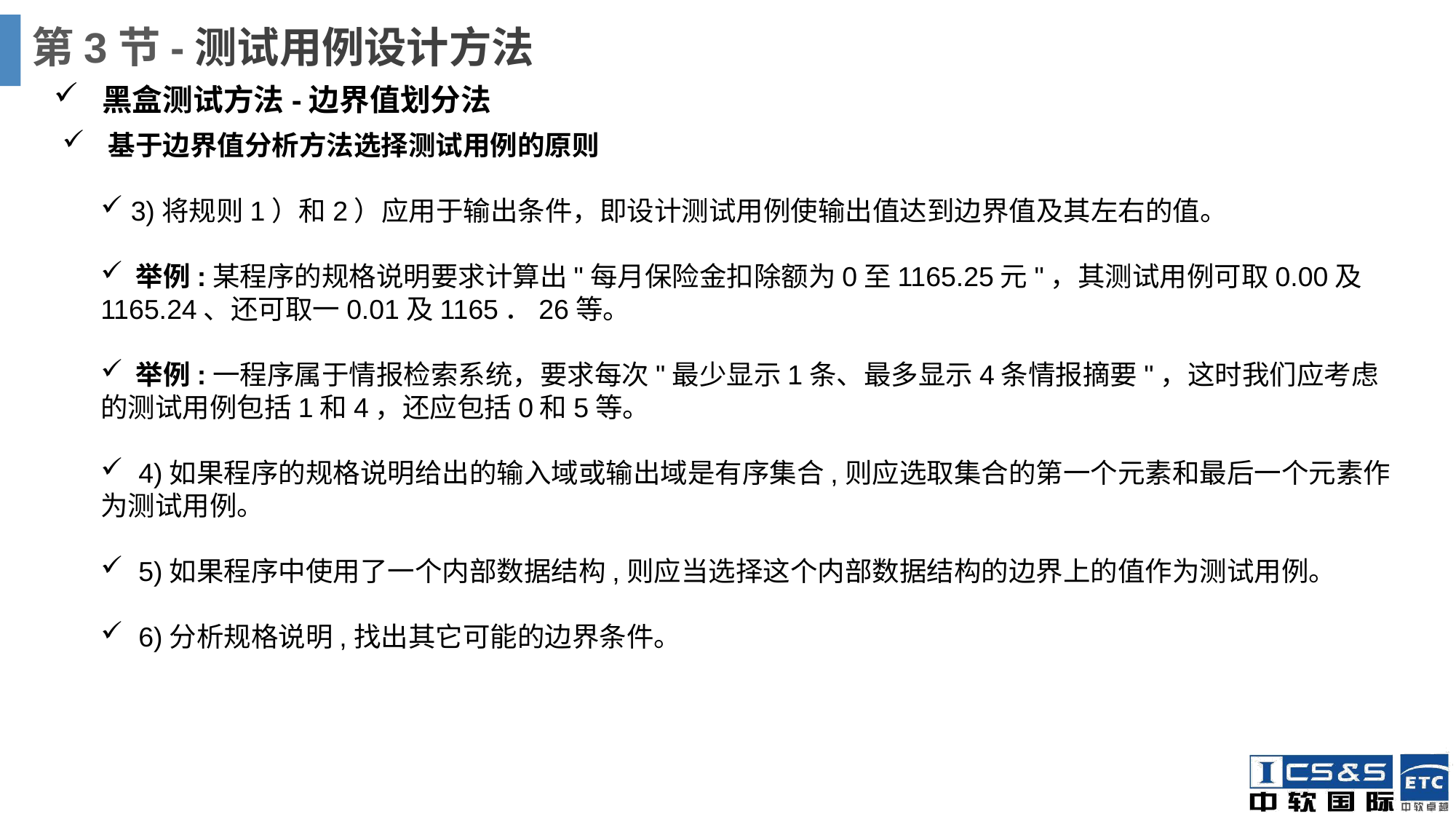

# 第3节-测试用例设计方法
 黑盒测试方法-边界值划分法
  基于边界值分析方法选择测试用例的原则
 3)将规则1）和2）应用于输出条件，即设计测试用例使输出值达到边界值及其左右的值。

 举例:某程序的规格说明要求计算出"每月保险金扣除额为0至1165.25元"，其测试用例可取0.00及1165.24、还可取一0.01及1165．26等。

 举例:一程序属于情报检索系统，要求每次"最少显示1条、最多显示4条情报摘要"，这时我们应考虑的测试用例包括1和4，还应包括0和5等。

  4)如果程序的规格说明给出的输入域或输出域是有序集合,则应选取集合的第一个元素和最后一个元素作为测试用例。

  5)如果程序中使用了一个内部数据结构,则应当选择这个内部数据结构的边界上的值作为测试用例。

  6)分析规格说明,找出其它可能的边界条件。